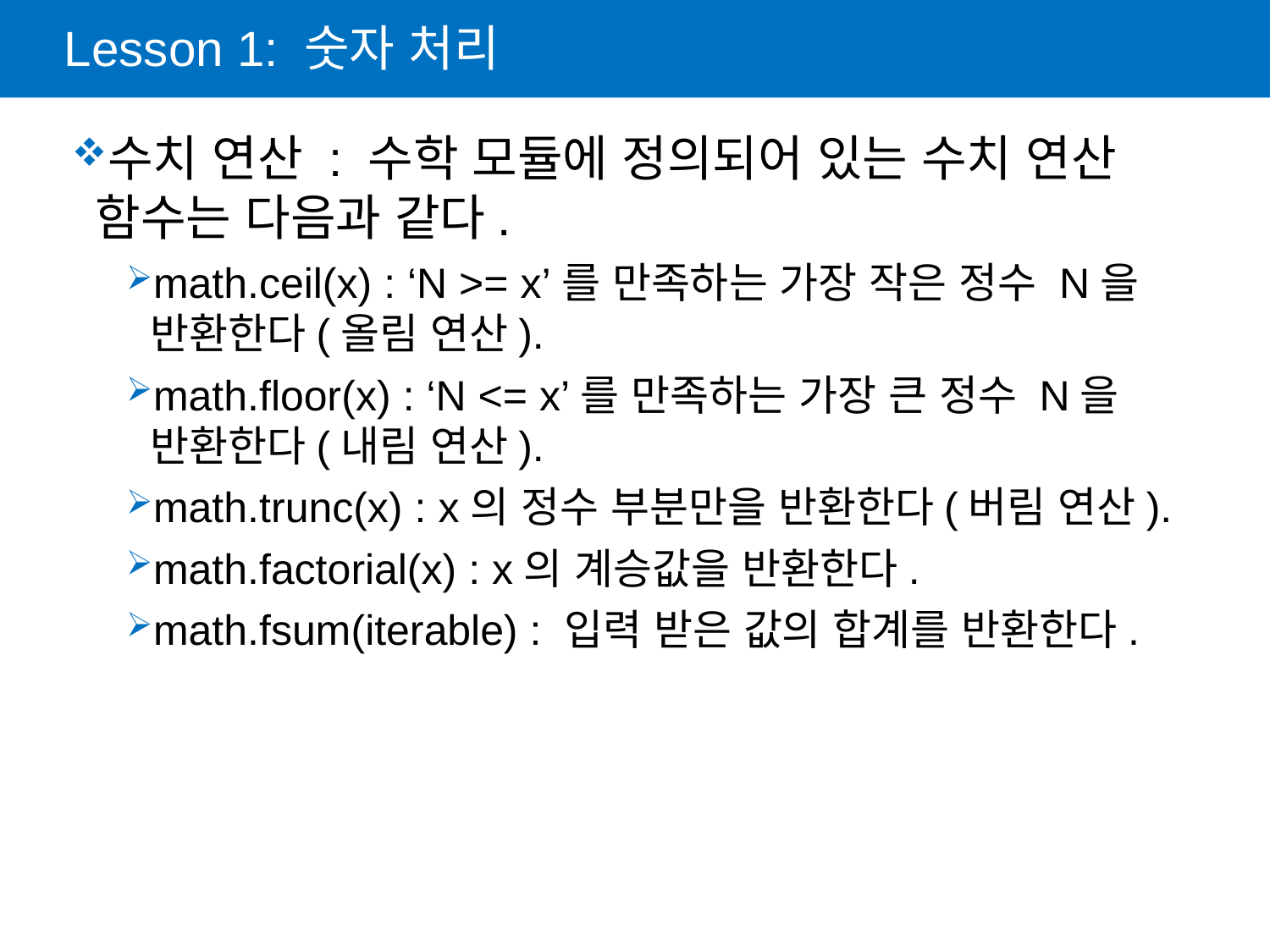

# Lesson 1: 숫자 처리
수치 연산 : 수학 모듈에 정의되어 있는 수치 연산 함수는 다음과 같다.
math.ceil(x) : ‘N >= x’를 만족하는 가장 작은 정수 N을 반환한다(올림 연산).
math.floor(x) : ‘N <= x’를 만족하는 가장 큰 정수 N을 반환한다(내림 연산).
math.trunc(x) : x의 정수 부분만을 반환한다(버림 연산).
math.factorial(x) : x의 계승값을 반환한다.
math.fsum(iterable) : 입력 받은 값의 합계를 반환한다.